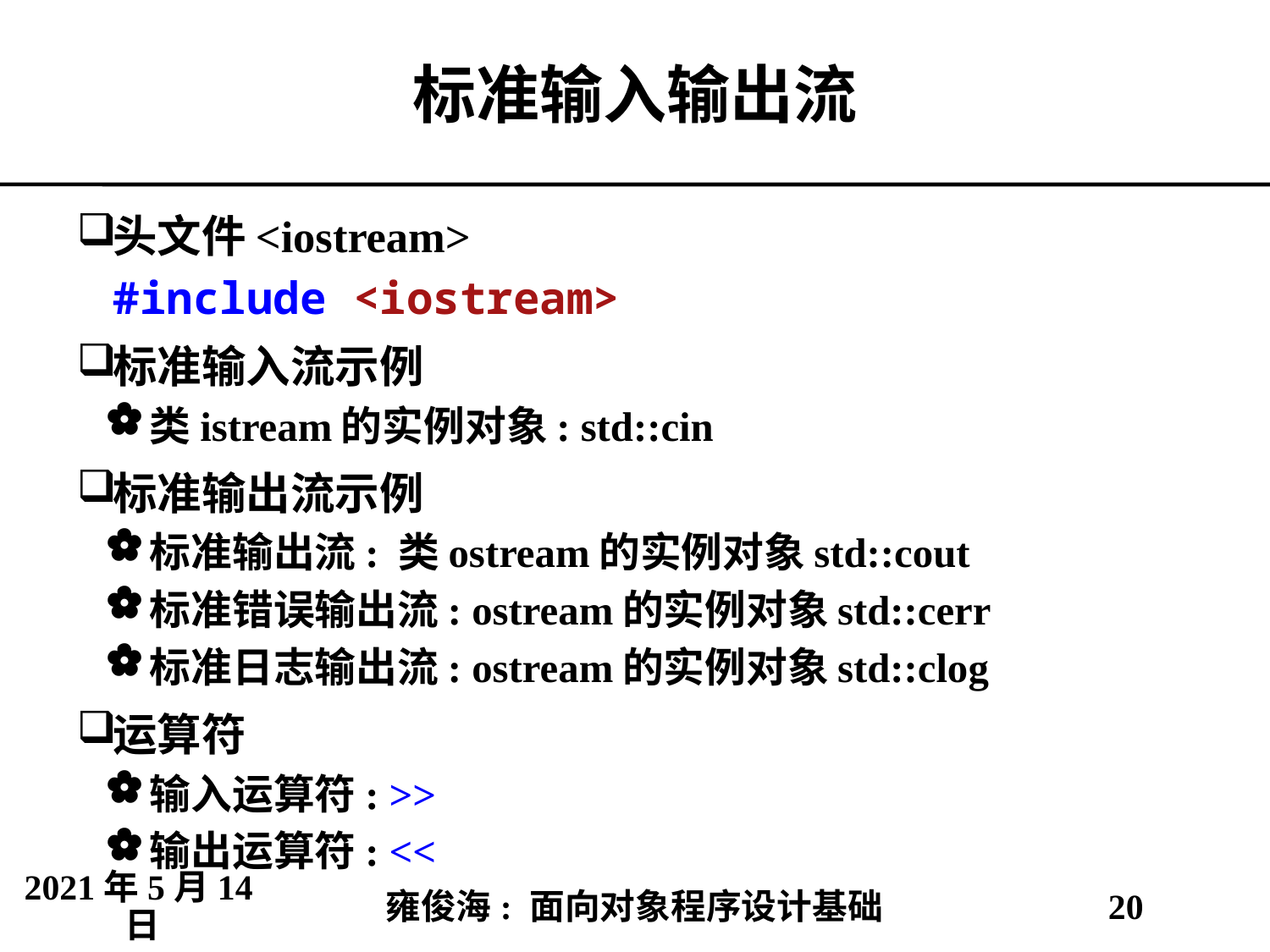

# 标准输入输出流

头文件<iostream>
#include <iostream>
标准输入流示例
类istream的实例对象: std::cin
标准输出流示例
标准输出流: 类ostream的实例对象std::cout
标准错误输出流: ostream的实例对象std::cerr
标准日志输出流: ostream的实例对象std::clog
运算符
输入运算符: >>
输出运算符: <<
2021年5月14日
雍俊海: 面向对象程序设计基础
20